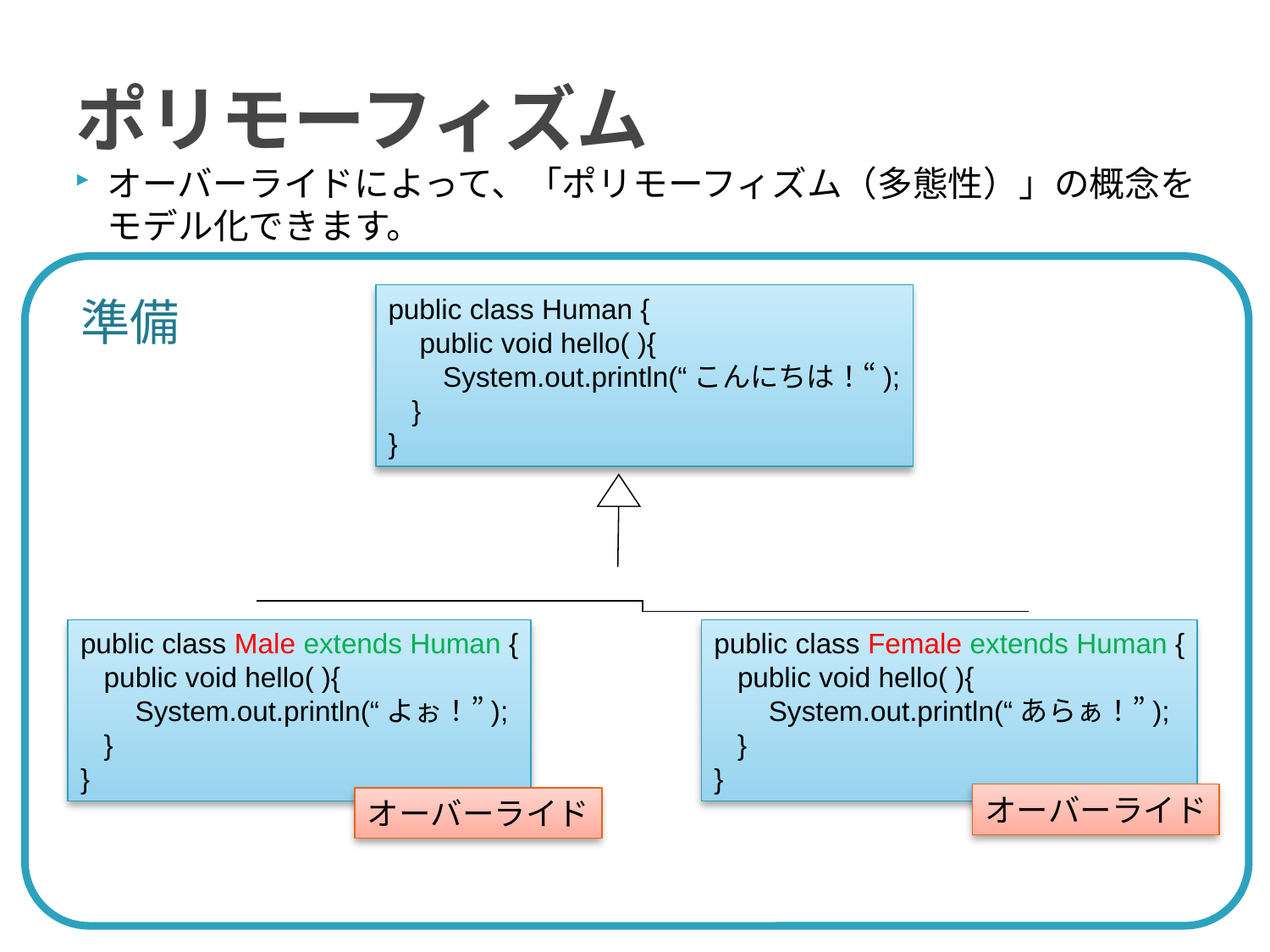

# ポリモーフィズム
オーバーライドによって、「ポリモーフィズム（多態性）」の概念をモデル化できます。

準備
public class Human {
    public void hello( ){
       System.out.println(“こんにちは！“);
   }
}

public class Male extends Human {
   public void hello( ){
       System.out.println(“よぉ！”);
   }
}
public class Female extends Human {
   public void hello( ){
       System.out.println(“あらぁ！”);
   }
}
オーバーライド
オーバーライド